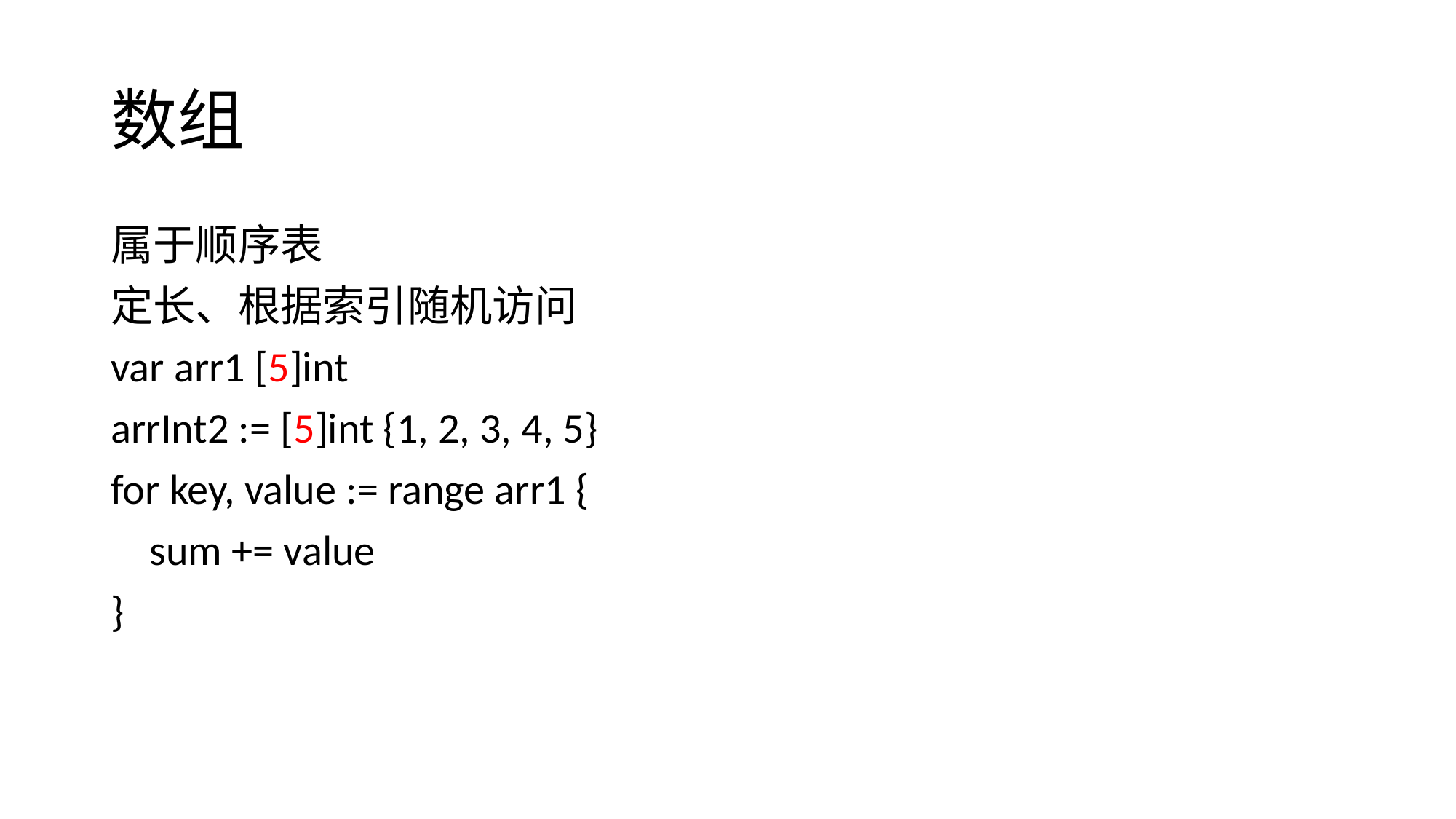

# 数组
属于顺序表
定长、根据索引随机访问
var arr1 [5]int
arrInt2 := [5]int {1, 2, 3, 4, 5}
for key, value := range arr1 {
    sum += value
}